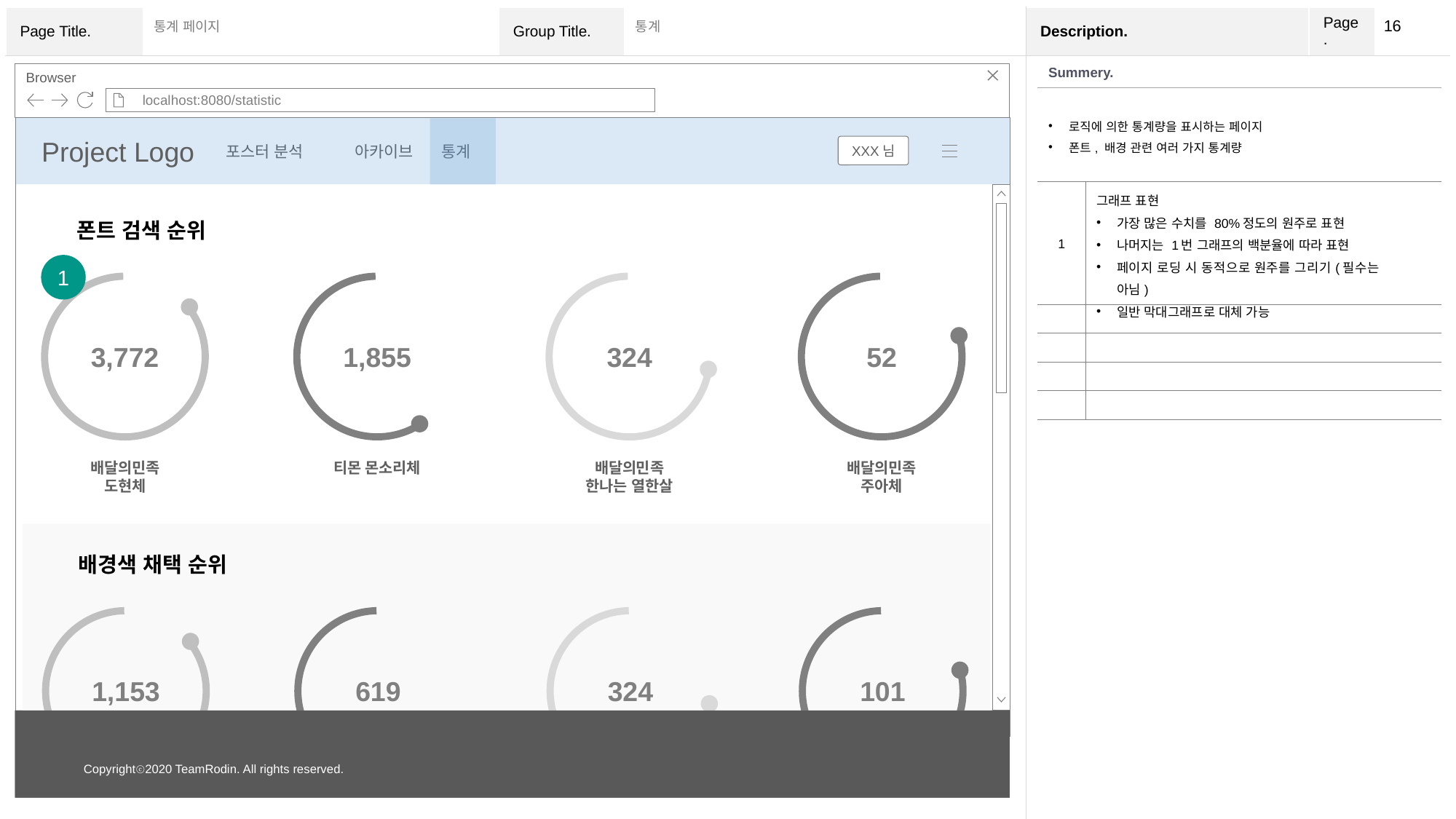

통계 페이지
통계
| Summery. |  |  |
| --- | --- | --- |
| 로직에 의한 통계량을 표시하는 페이지 폰트, 배경 관련 여러 가지 통계량 |  |  |
| 1 | 그래프 표현 가장 많은 수치를 80%정도의 원주로 표현 나머지는 1번 그래프의 백분율에 따라 표현 페이지 로딩 시 동적으로 원주를 그리기(필수는 아님) 일반 막대그래프로 대체 가능 |  |
|  |  |  |
|  |  |  |
|  |  |  |
|  |  |  |
localhost:8080/statistic
폰트 검색 순위

3,772
1,855
324
52

배달의민족 도현체
티몬 몬소리체
배달의민족 한나는 열한살
배달의민족 주아체
1

배경색 채택 순위

1,153
619
324
101

Copyrightⓒ2020 TeamRodin. All rights reserved.